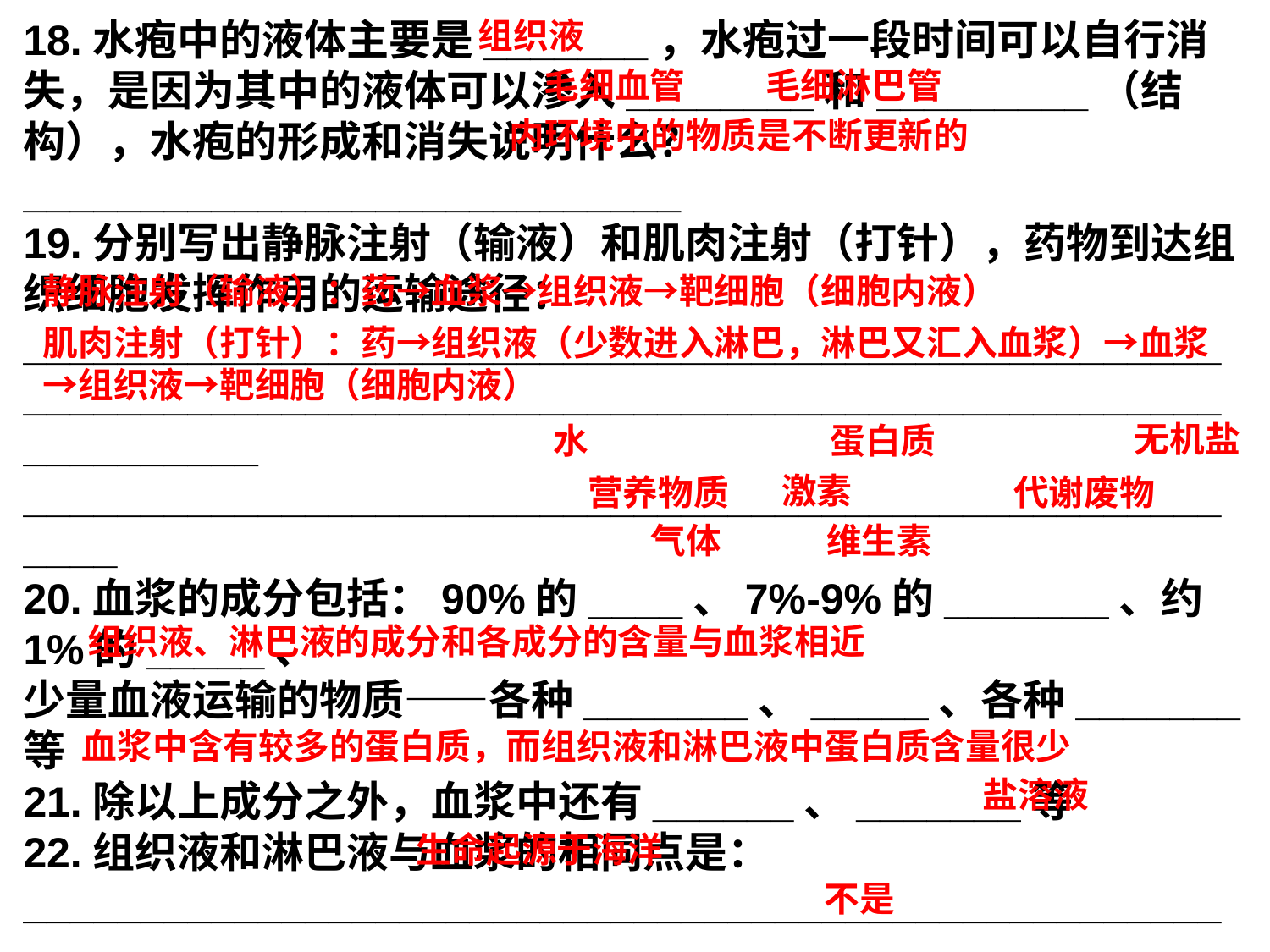

18.水疱中的液体主要是_______，水疱过一段时间可以自行消失，是因为其中的液体可以渗入________和_________（结构），水疱的形成和消失说明什么？____________________________
19.分别写出静脉注射（输液）和肌肉注射（打针），药物到达组织细胞发挥作用的运输途径：
________________________________________________________________________________________________________________
_______________________________________________________
20.血浆的成分包括：90%的____、7%-9%的_______、约1%的_____、
少量血液运输的物质——各种_______、_____、各种_______等
21.除以上成分之外，血浆中还有______、_______等
22.组织液和淋巴液与血浆的相同点是：
________________________________________________________
23.组织液和淋巴液与血浆的区别是****：
_______________________________________________________
24.从某种意义上说，细胞外液是一种类似于海水的_____，这在一定程度上反映了：_____________________
25.血红蛋白和呼吸酶是内环境的成分吗？___________
组织液
毛细血管
毛细淋巴管
内环境中的物质是不断更新的
静脉注射（输液）：药→血浆→组织液→靶细胞（细胞内液）
肌肉注射（打针）：药→组织液（少数进入淋巴，淋巴又汇入血浆）→血浆→组织液→靶细胞（细胞内液）
无机盐
水
蛋白质
激素
营养物质
代谢废物
气体
维生素
组织液、淋巴液的成分和各成分的含量与血浆相近
血浆中含有较多的蛋白质，而组织液和淋巴液中蛋白质含量很少
盐溶液
生命起源于海洋
不是